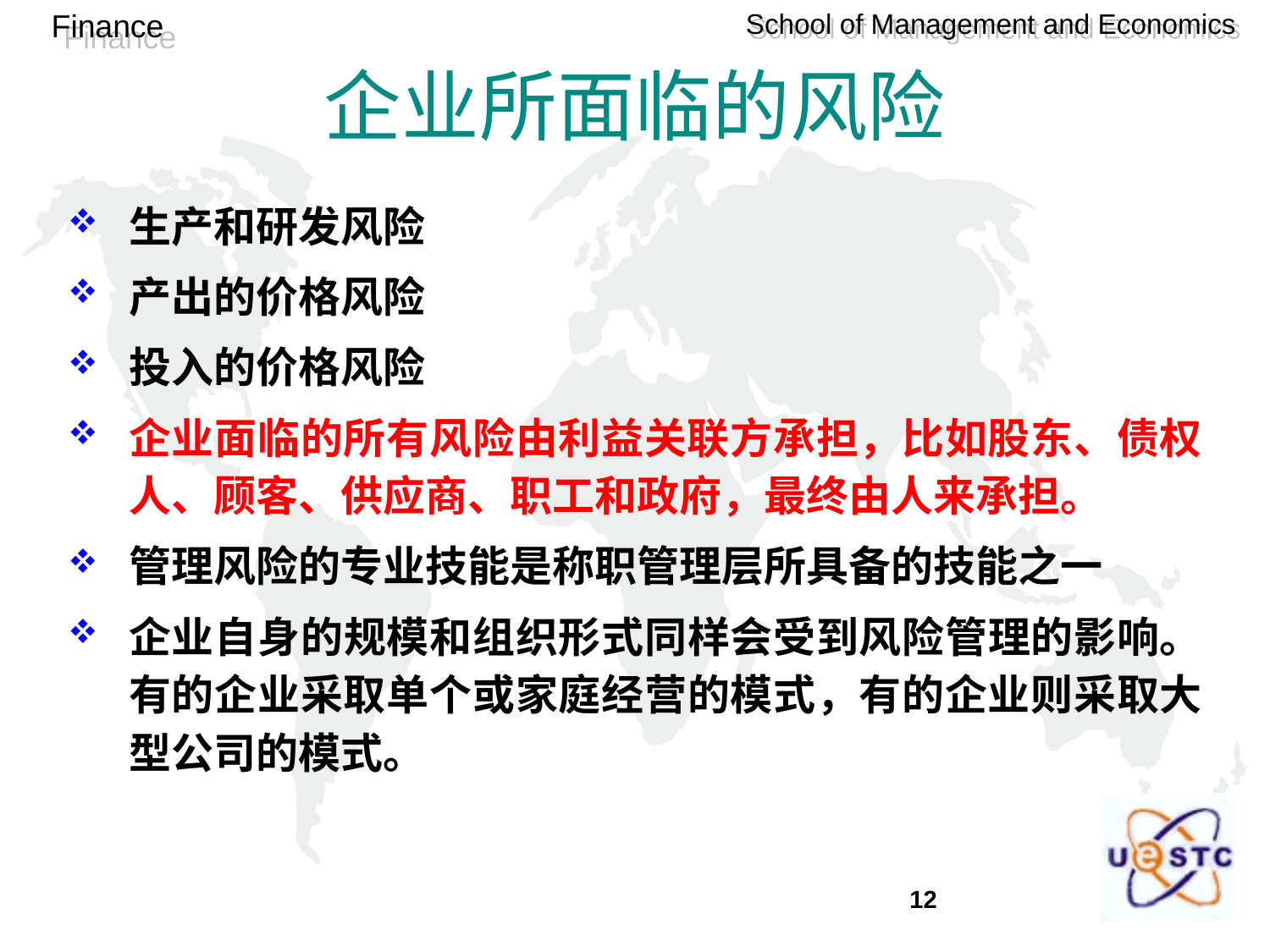

# 企业所面临的风险
生产和研发风险
产出的价格风险
投入的价格风险
企业面临的所有风险由利益关联方承担，比如股东、债权人、顾客、供应商、职工和政府，最终由人来承担。
管理风险的专业技能是称职管理层所具备的技能之一
企业自身的规模和组织形式同样会受到风险管理的影响。有的企业采取单个或家庭经营的模式，有的企业则采取大型公司的模式。